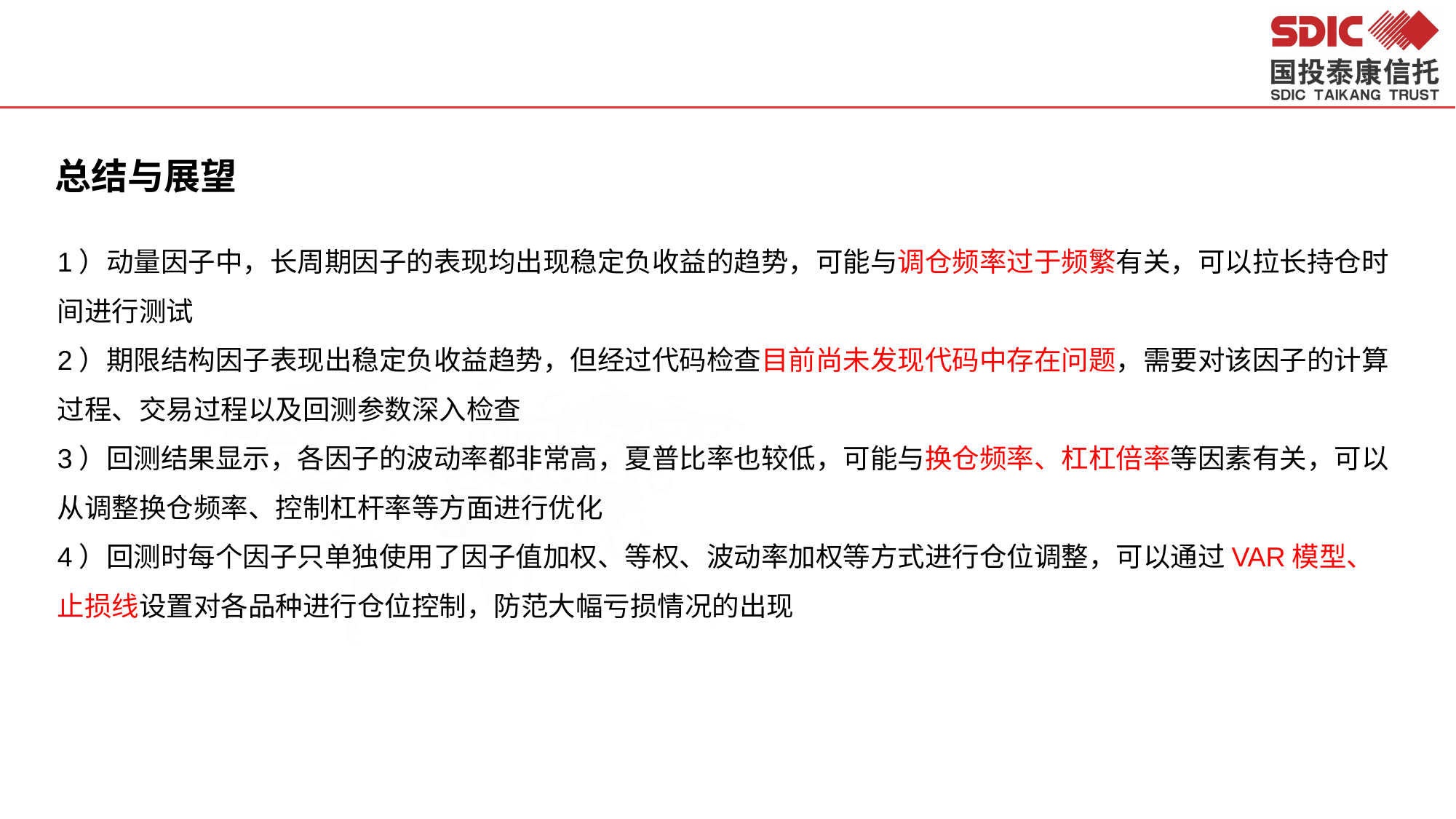

总结与展望
1）动量因子中，长周期因子的表现均出现稳定负收益的趋势，可能与调仓频率过于频繁有关，可以拉长持仓时间进行测试
2）期限结构因子表现出稳定负收益趋势，但经过代码检查目前尚未发现代码中存在问题，需要对该因子的计算过程、交易过程以及回测参数深入检查
3）回测结果显示，各因子的波动率都非常高，夏普比率也较低，可能与换仓频率、杠杠倍率等因素有关，可以从调整换仓频率、控制杠杆率等方面进行优化
4）回测时每个因子只单独使用了因子值加权、等权、波动率加权等方式进行仓位调整，可以通过VAR模型、止损线设置对各品种进行仓位控制，防范大幅亏损情况的出现

运营中心实习工作总结
LSTM分类器-风格择时策略
—— 李祎